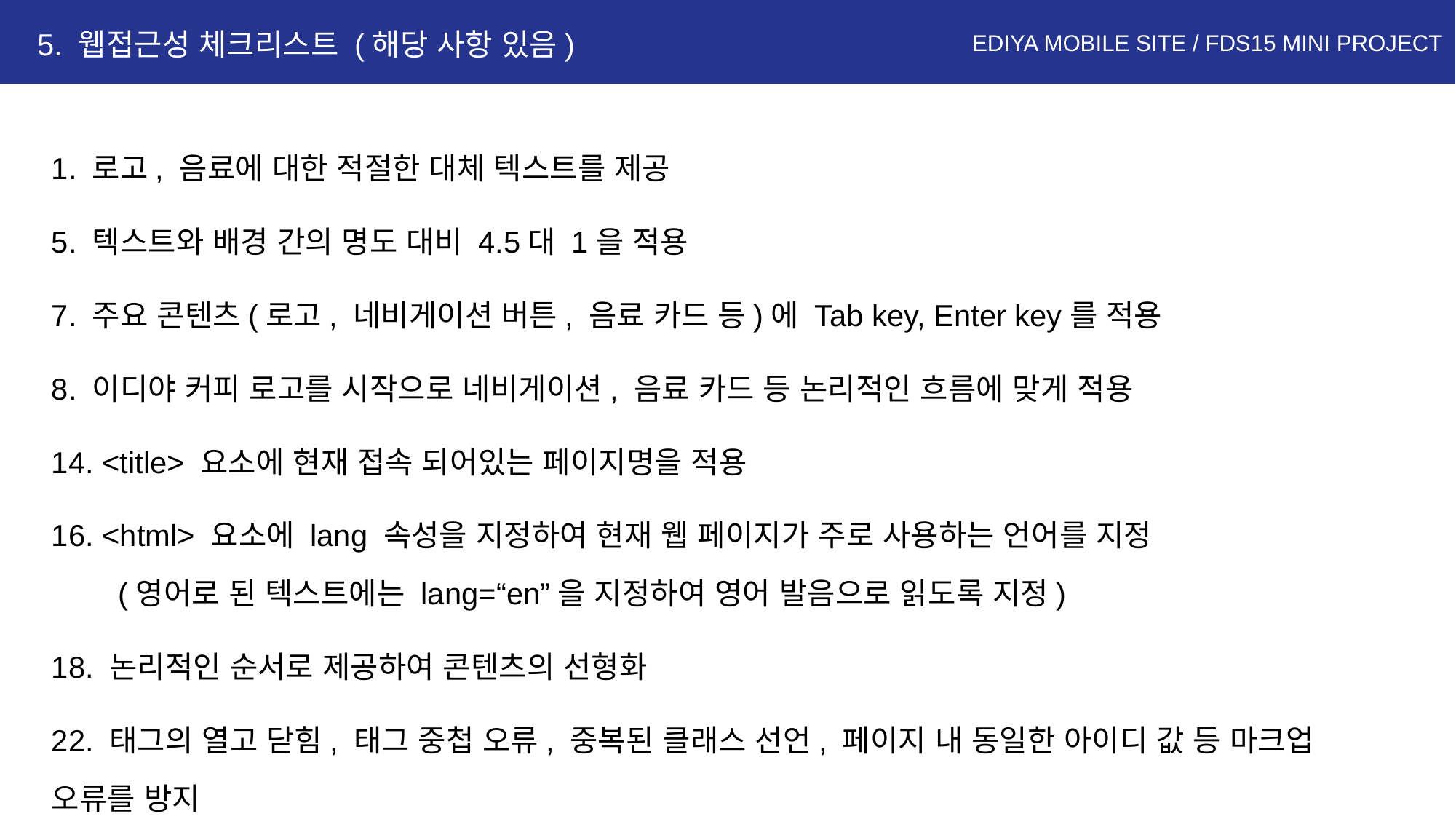

5. 웹접근성 체크리스트 (해당 사항 있음)
1. 로고, 음료에 대한 적절한 대체 텍스트를 제공
5. 텍스트와 배경 간의 명도 대비 4.5대 1을 적용
7. 주요 콘텐츠(로고, 네비게이션 버튼, 음료 카드 등)에 Tab key, Enter key를 적용
8. 이디야 커피 로고를 시작으로 네비게이션, 음료 카드 등 논리적인 흐름에 맞게 적용
14. <title> 요소에 현재 접속 되어있는 페이지명을 적용
16. <html> 요소에 lang 속성을 지정하여 현재 웹 페이지가 주로 사용하는 언어를 지정
       (영어로 된 텍스트에는 lang=“en”을 지정하여 영어 발음으로 읽도록 지정)
18. 논리적인 순서로 제공하여 콘텐츠의 선형화
22. 태그의 열고 닫힘, 태그 중첩 오류, 중복된 클래스 선언, 페이지 내 동일한 아이디 값 등 마크업 오류를 방지